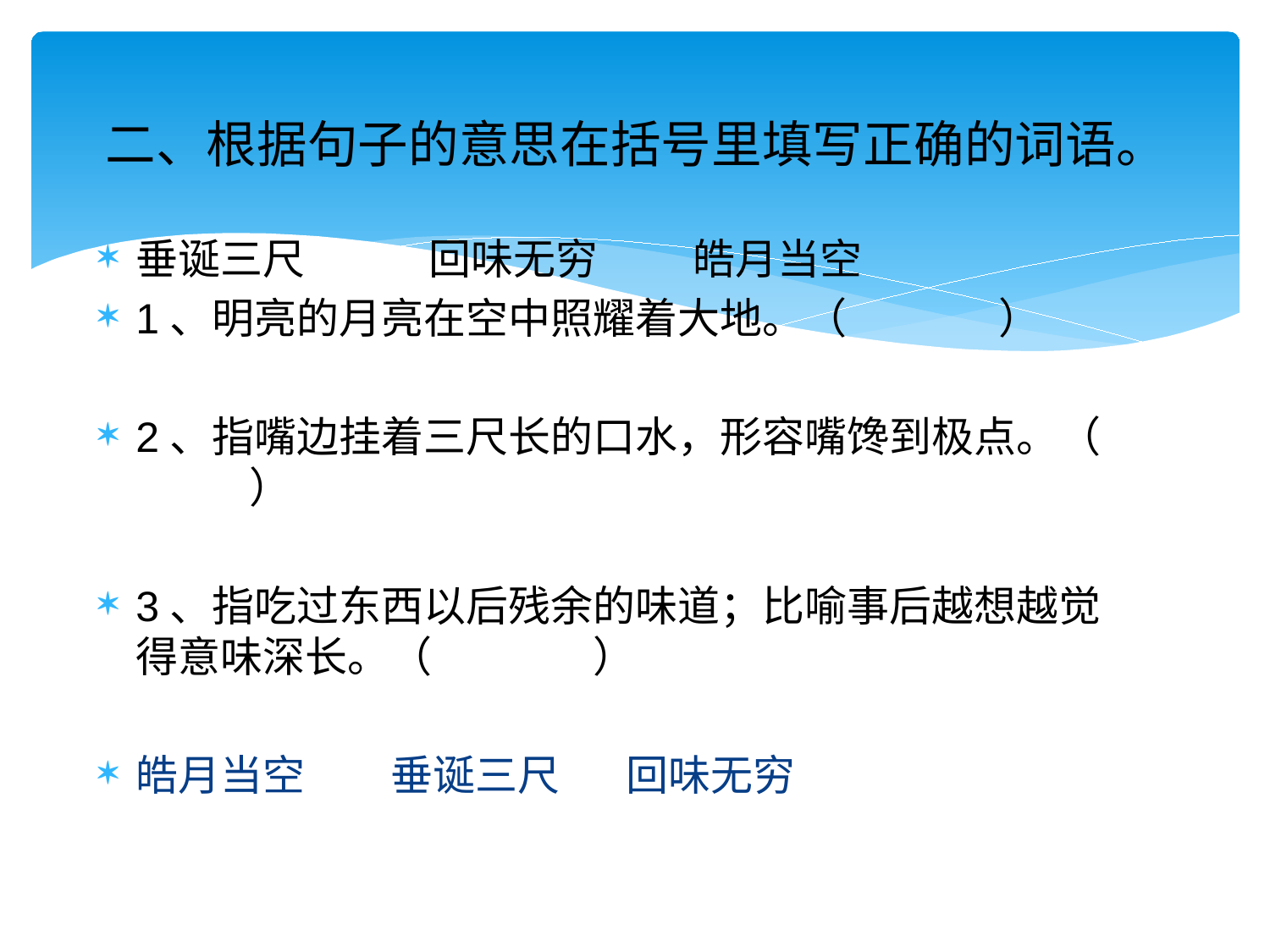

# 二、根据句子的意思在括号里填写正确的词语。
垂诞三尺             回味无穷          皓月当空
1、明亮的月亮在空中照耀着大地。（                ）

2、指嘴边挂着三尺长的口水，形容嘴馋到极点。（                ）

3、指吃过东西以后残余的味道；比喻事后越想越觉得意味深长。（                 ）

皓月当空         垂诞三尺       回味无穷